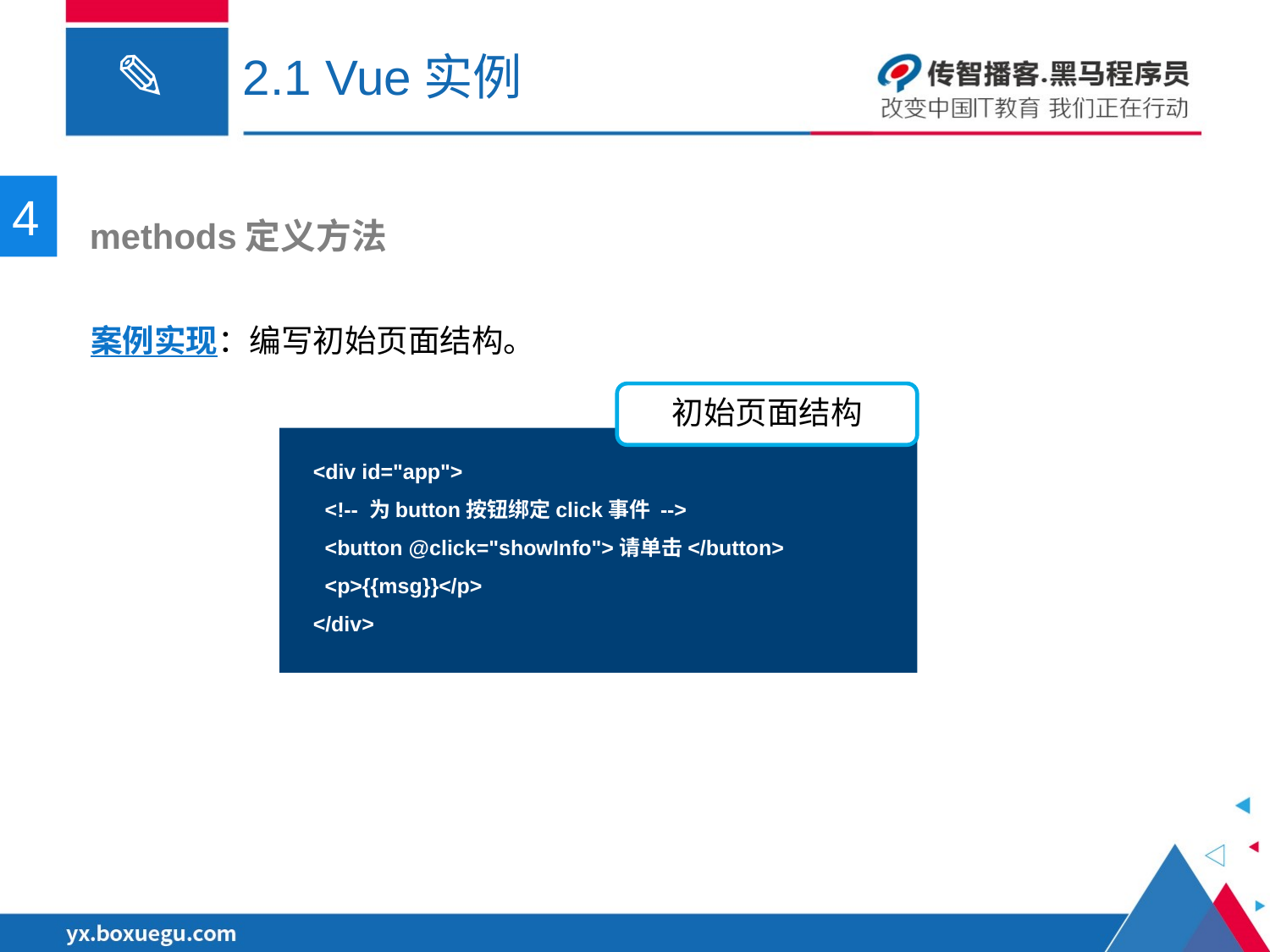

# 2.1 Vue实例

4
  methods定义方法
案例实现：编写初始页面结构。
初始页面结构

<div id="app">
  <!-- 为button按钮绑定click事件 -->
  <button @click="showInfo">请单击</button>
  <p>{{msg}}</p>
</div>